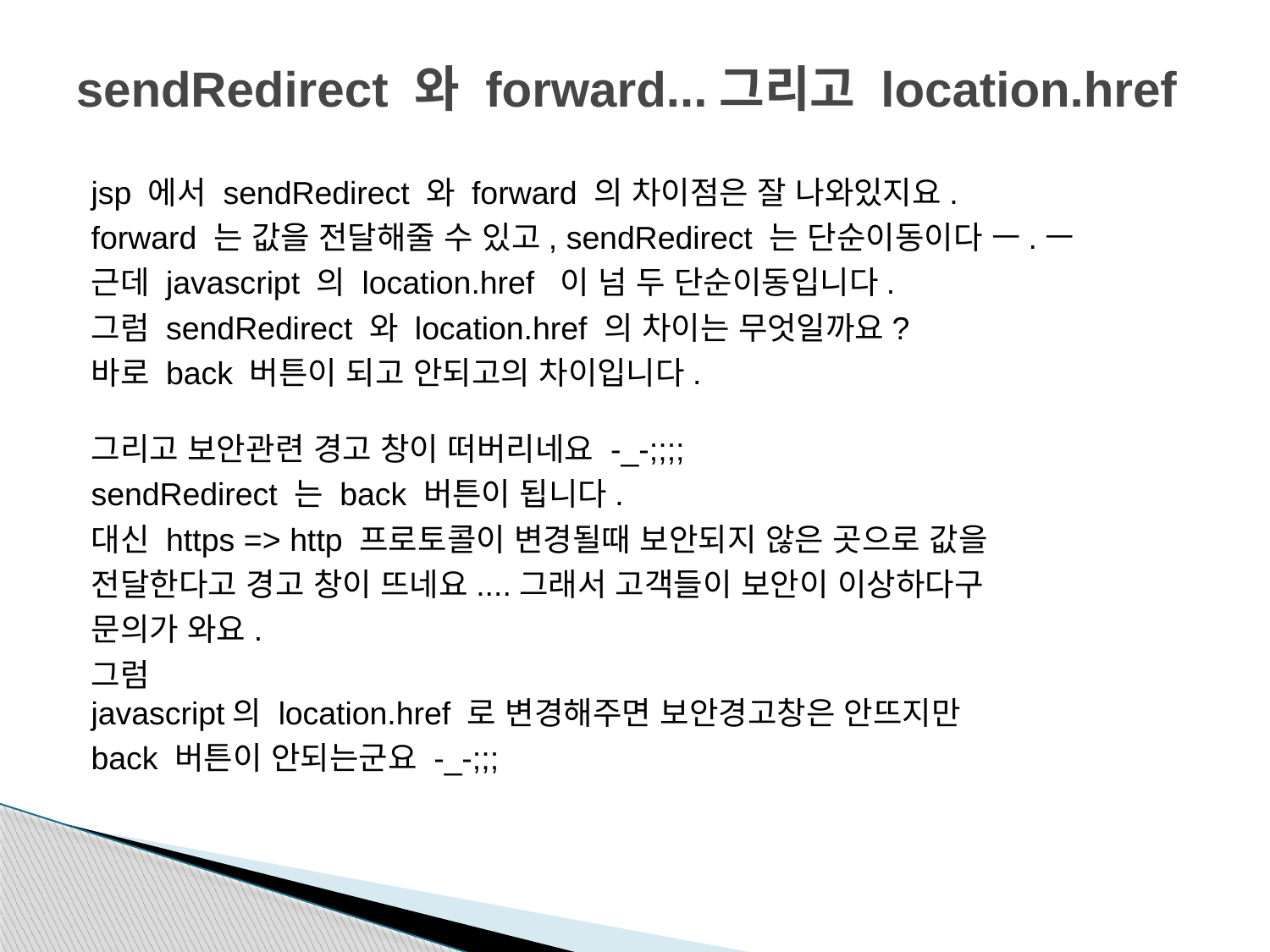

# sendRedirect 와 forward...그리고 location.href
jsp 에서 sendRedirect 와 forward 의 차이점은 잘 나와있지요.
forward 는 값을 전달해줄 수 있고, sendRedirect 는 단순이동이다 ㅡ.ㅡ
근데 javascript 의 location.href  이 넘 두 단순이동입니다.
그럼 sendRedirect 와 location.href 의 차이는 무엇일까요?
바로 back 버튼이 되고 안되고의 차이입니다.
그리고 보안관련 경고 창이 떠버리네요 -_-;;;;
sendRedirect 는 back 버튼이 됩니다.
대신 https => http 프로토콜이 변경될때 보안되지 않은 곳으로 값을
전달한다고 경고 창이 뜨네요....그래서 고객들이 보안이 이상하다구
문의가 와요.
그럼
javascript의 location.href 로 변경해주면 보안경고창은 안뜨지만
back 버튼이 안되는군요 -_-;;;